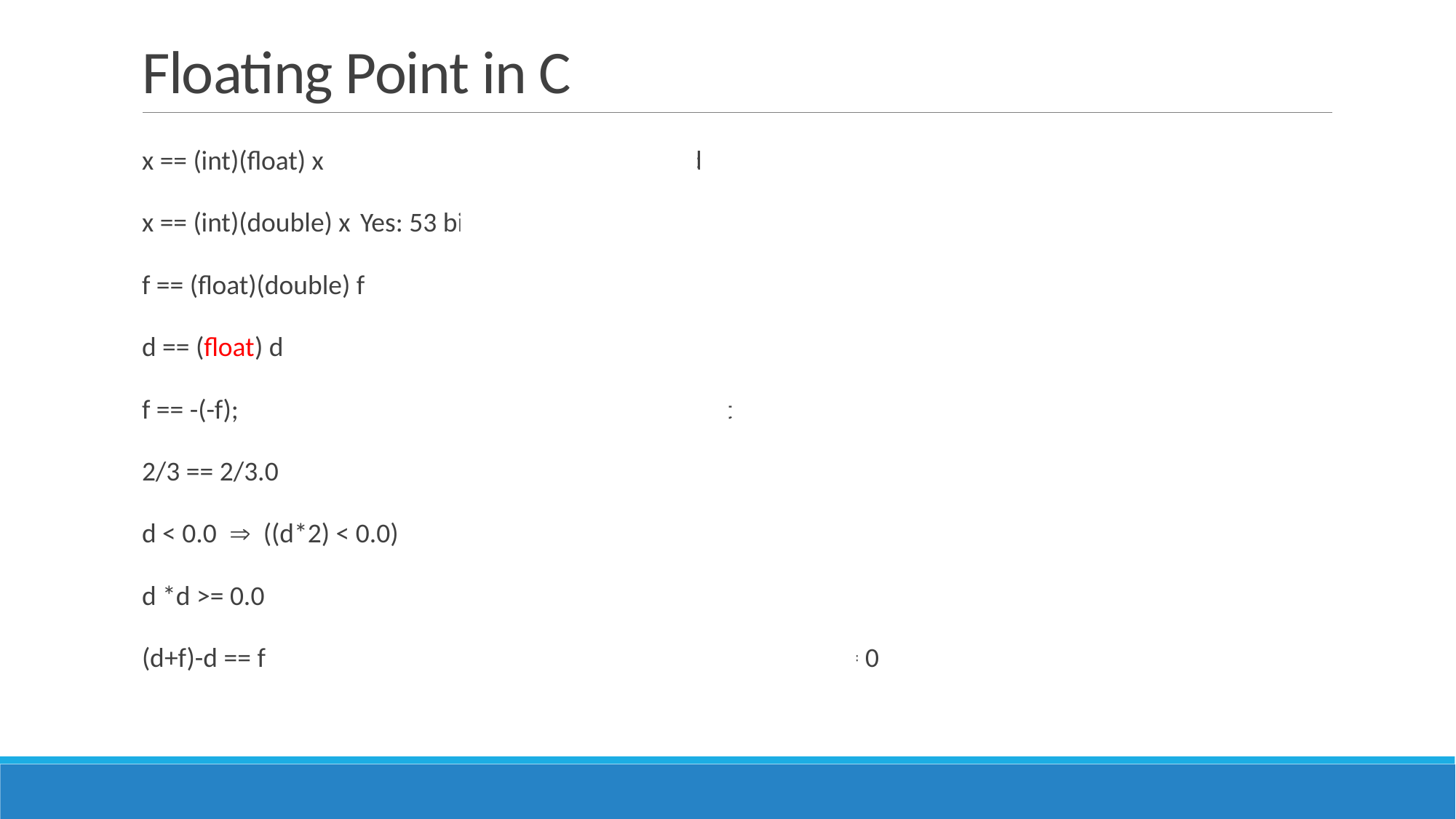

# Floating Point in C
x == (int)(float) x		No: 24 bit significand
x == (int)(double) x	Yes: 53 bit significand
f == (float)(double) f	Yes: increases precision
d == (float) d		No: loses precision
f == -(-f);			Yes: Just change sign bit
2/3 == 2/3.0		No: 2/3 == 0
d < 0.0  ⇒  ((d*2) < 0.0)	Yes!
d *d >= 0.0		Yes!
(d+f)-d == f		d = 1.0*230，f = 1.0，对阶后f = 0